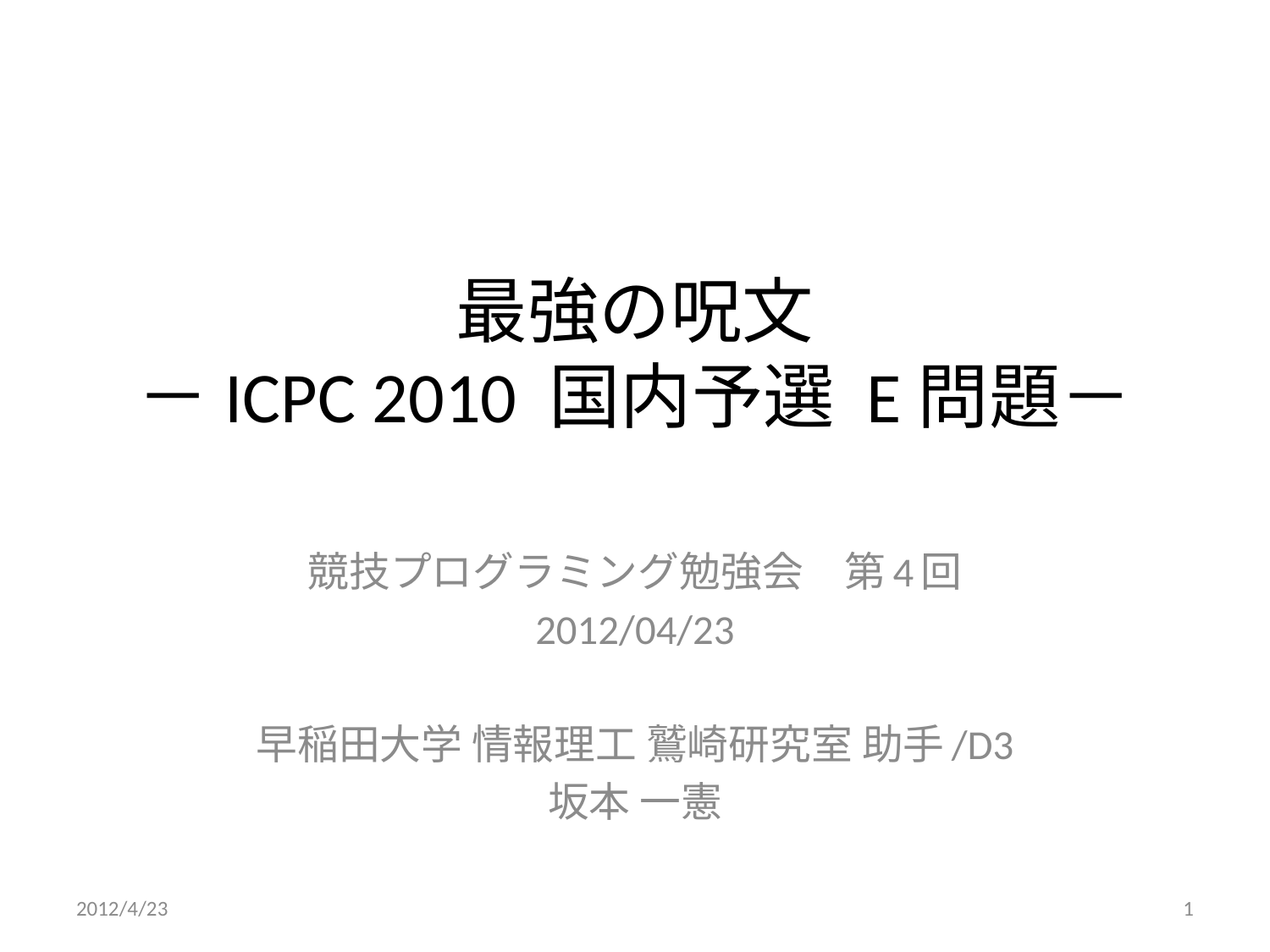

# 最強の呪文 －ICPC 2010 国内予選 E問題－
競技プログラミング勉強会　第4回
2012/04/23

早稲田大学 情報理工 鷲崎研究室 助手/D3
坂本 一憲
2012/4/23
1